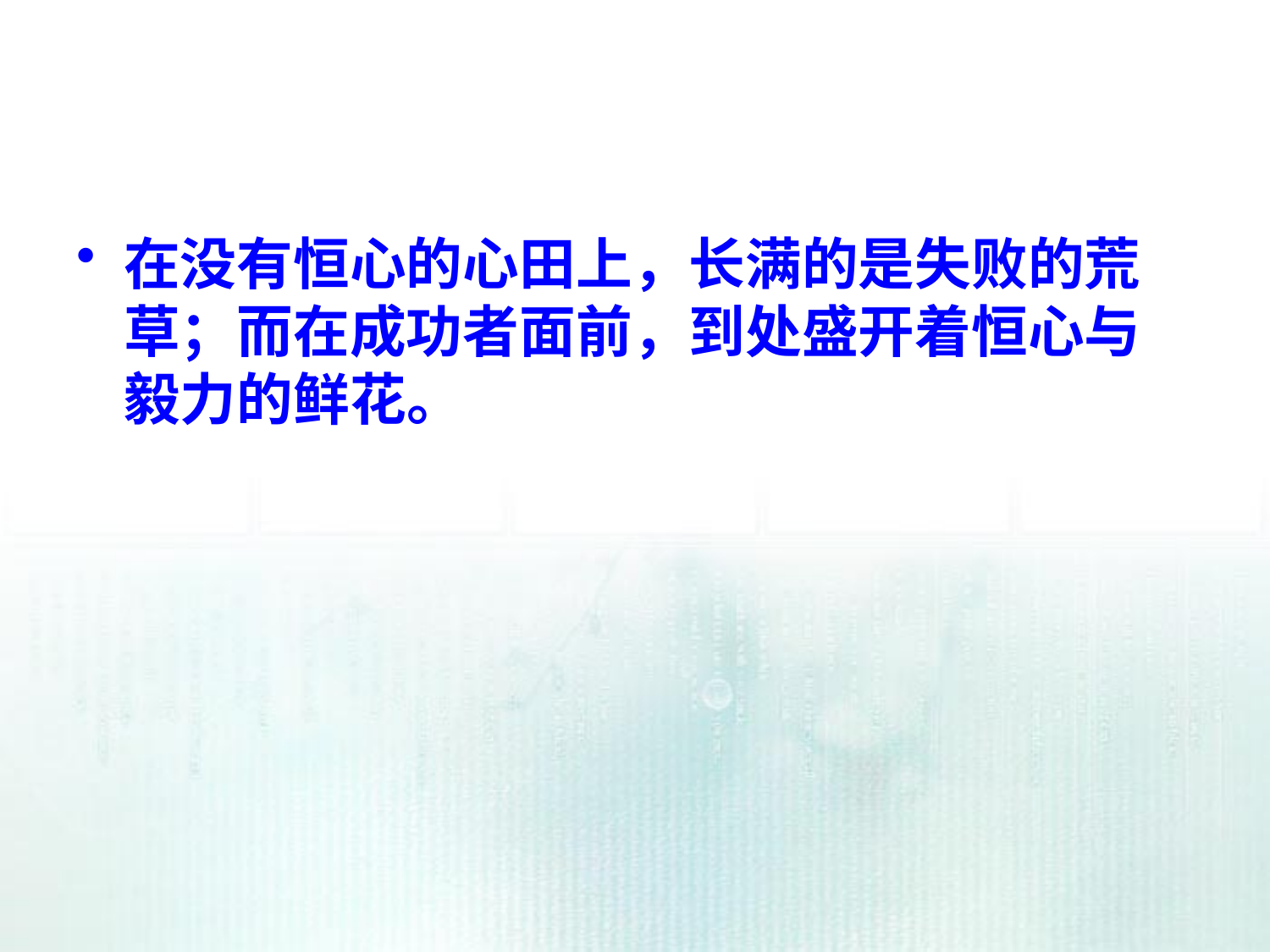

#
在没有恒心的心田上，长满的是失败的荒草；而在成功者面前，到处盛开着恒心与毅力的鲜花。